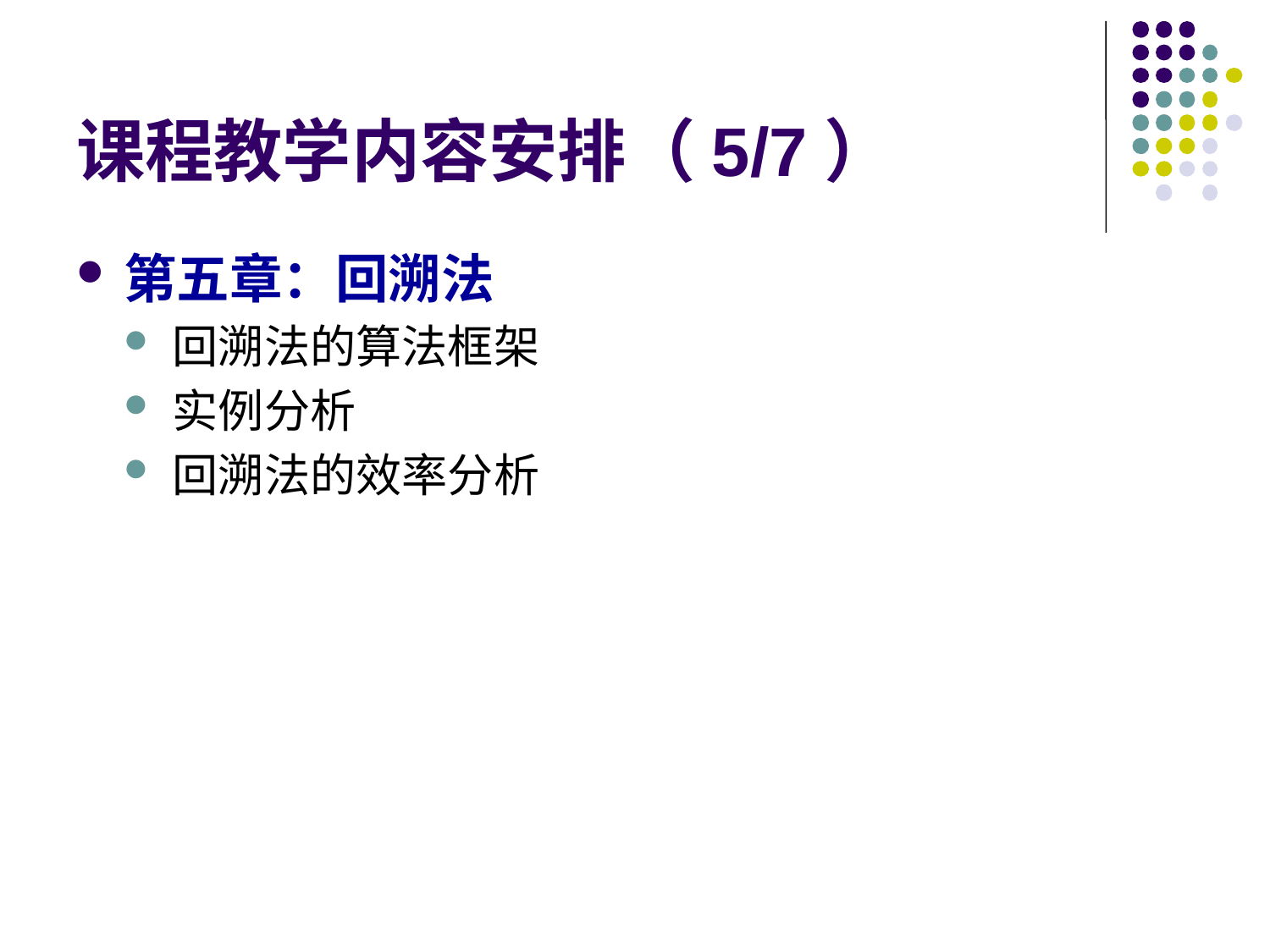

# 课程教学内容安排（5/7）
第五章：回溯法
回溯法的算法框架
实例分析
回溯法的效率分析